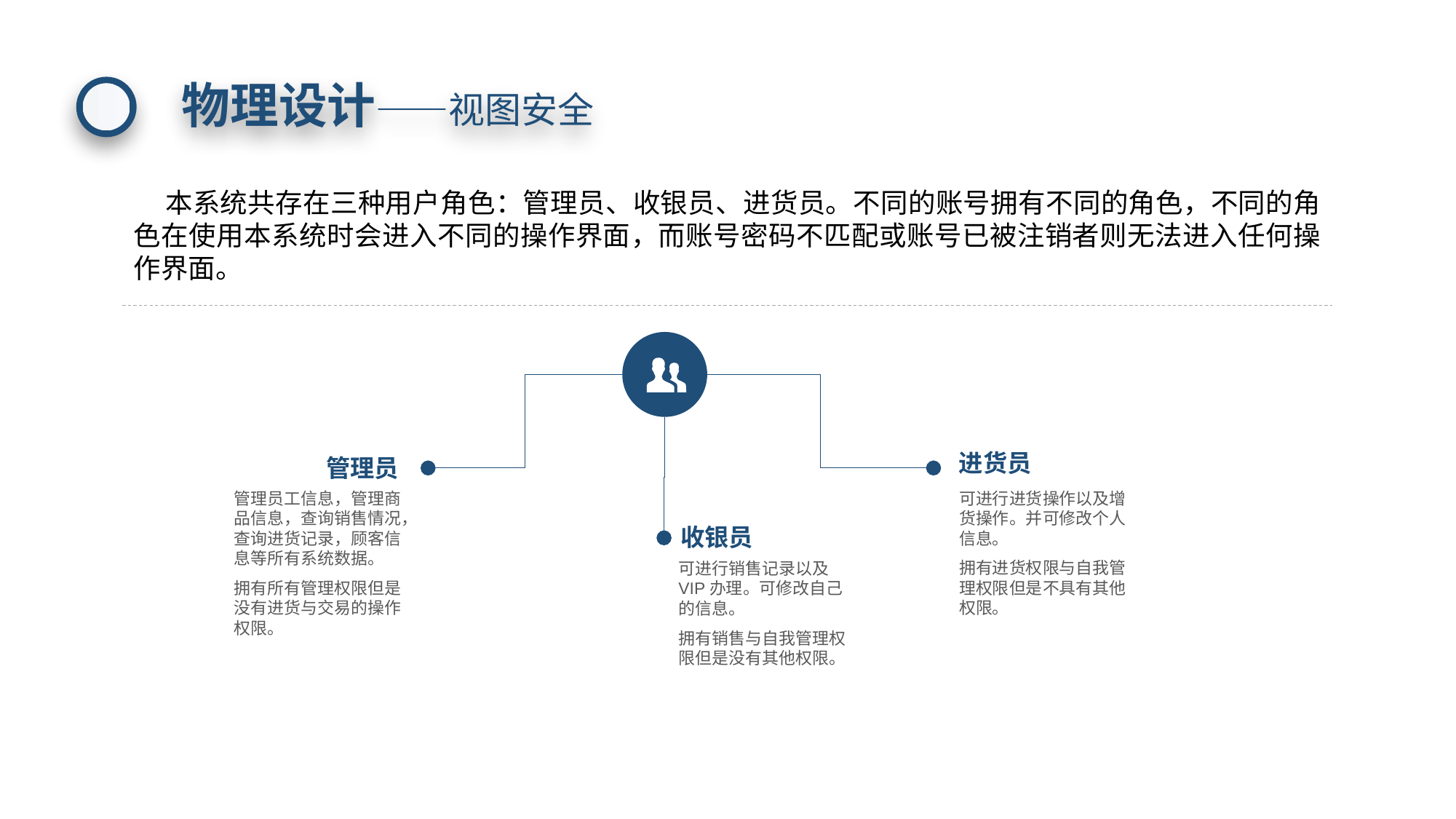

物理设计——视图安全

本系统共存在三种用户角色：管理员、收银员、进货员。不同的账号拥有不同的角色，不同的角色在使用本系统时会进入不同的操作界面，而账号密码不匹配或账号已被注销者则无法进入任何操作界面。

进货员
管理员
管理员工信息，管理商品信息，查询销售情况，查询进货记录，顾客信息等所有系统数据。
拥有所有管理权限但是没有进货与交易的操作权限。
可进行进货操作以及增货操作。并可修改个人信息。
拥有进货权限与自我管理权限但是不具有其他权限。
收银员
可进行销售记录以及VIP办理。可修改自己的信息。
拥有销售与自我管理权限但是没有其他权限。